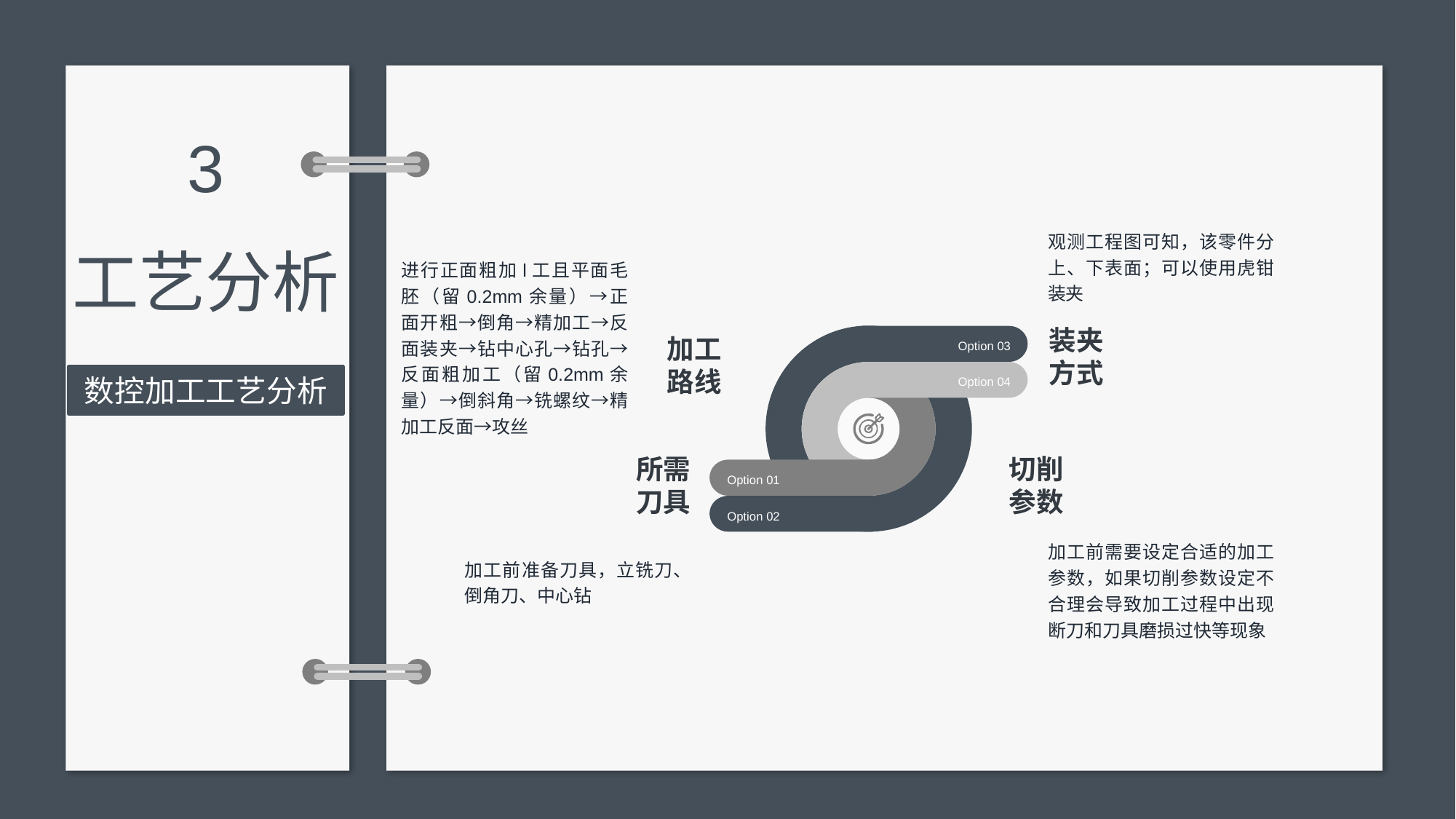

3
观测工程图可知，该零件分上、下表面；可以使用虎钳装夹
工艺分析
进行正面粗加l工且平面毛胚（留0.2mm余量）→正面开粗→倒角→精加工→反面装夹→钻中心孔→钻孔→反面粗加工（留0.2mm余量）→倒斜角→铣螺纹→精加工反面→攻丝
装夹
方式

加工
路线
Option 03
Option 04
所需
刀具
切削
参数
Option 01
Option 02
数控加工工艺分析
加工前需要设定合适的加工参数，如果切削参数设定不合理会导致加工过程中出现断刀和刀具磨损过快等现象
加工前准备刀具，立铣刀、倒角刀、中心钻